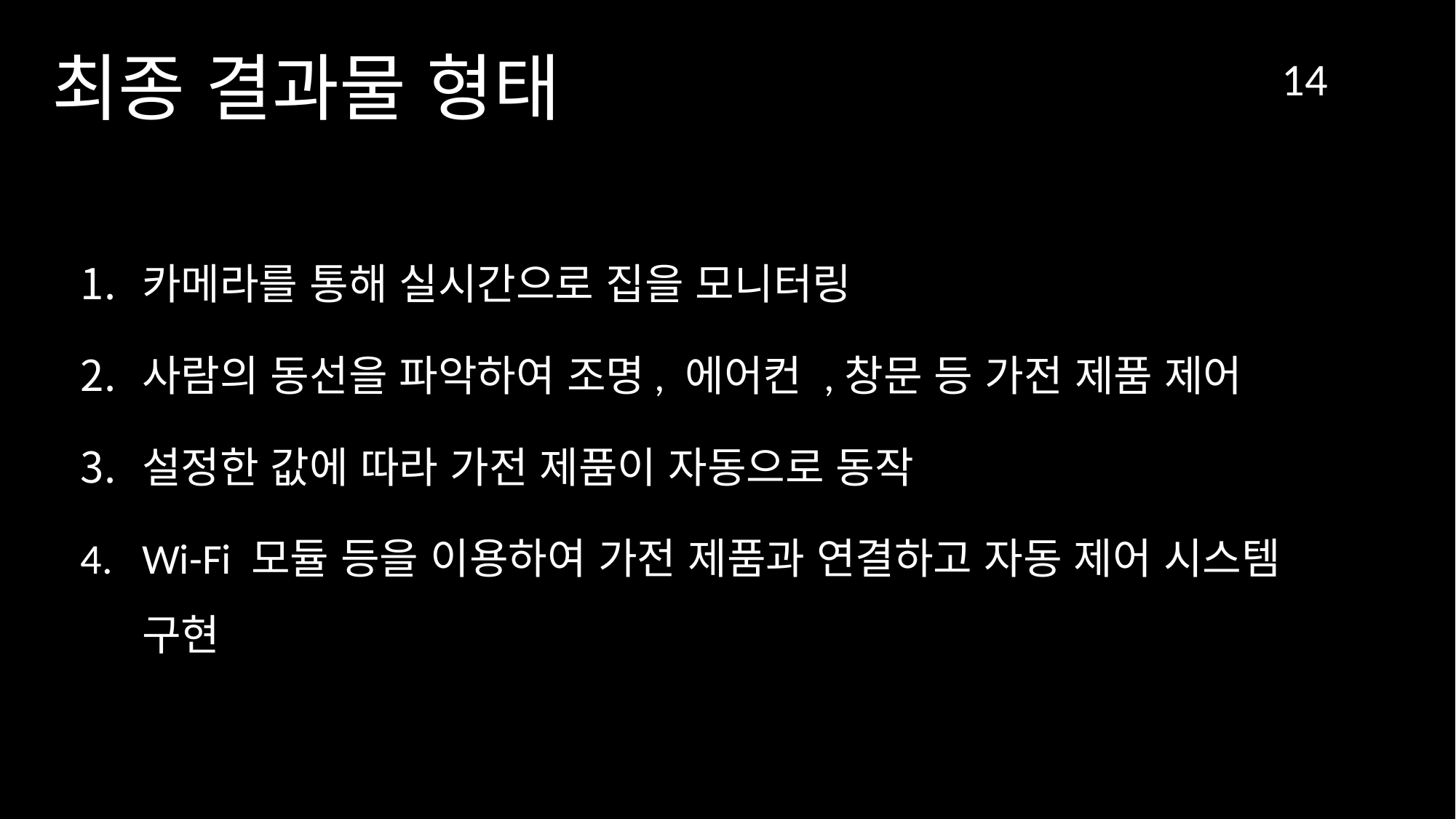

최종 결과물 형태
14
카메라를 통해 실시간으로 집을 모니터링
사람의 동선을 파악하여 조명, 에어컨 ,창문 등 가전 제품 제어
설정한 값에 따라 가전 제품이 자동으로 동작
Wi-Fi 모듈 등을 이용하여 가전 제품과 연결하고 자동 제어 시스템 구현